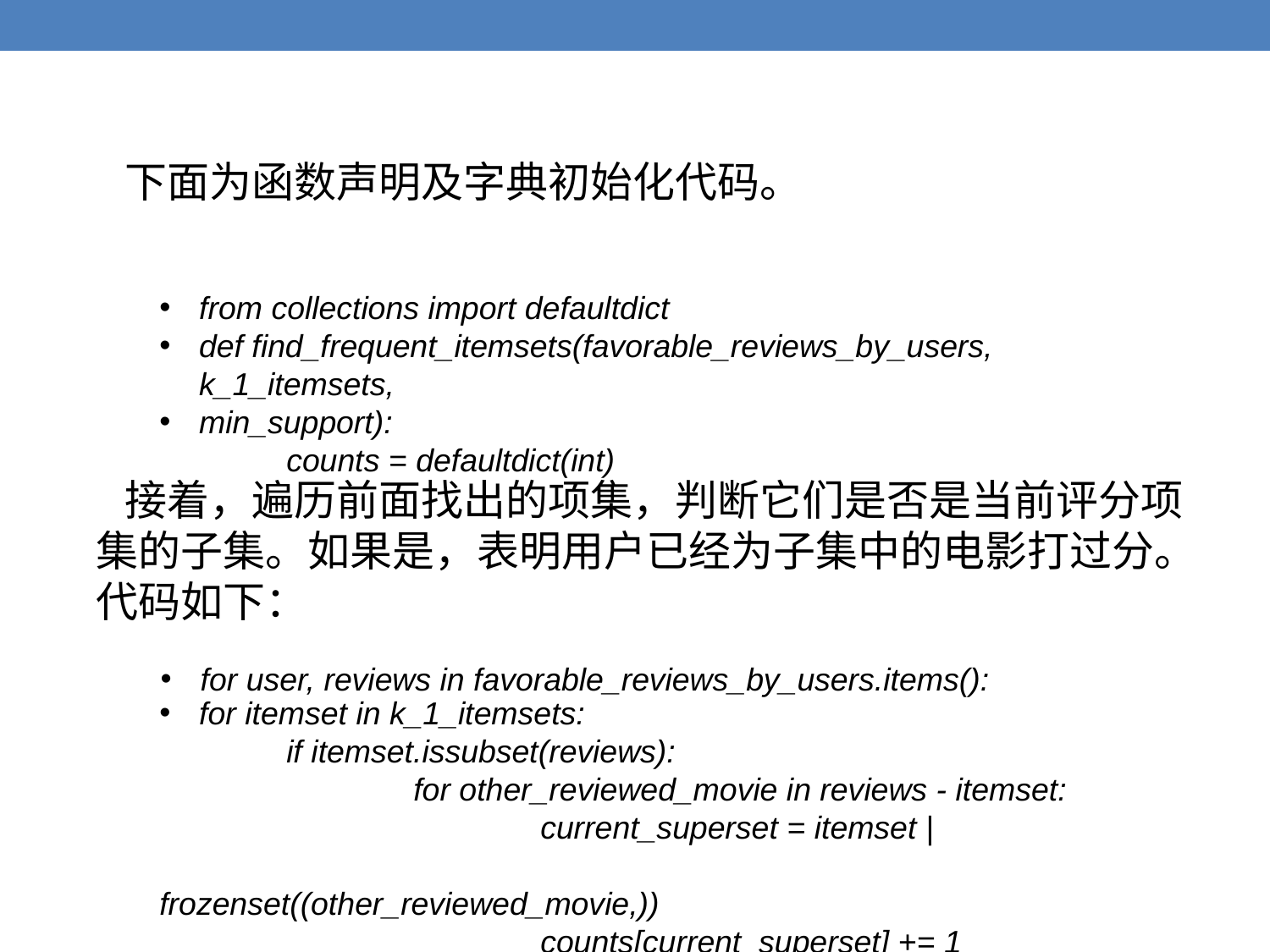

下面为函数声明及字典初始化代码。
from collections import defaultdict
def find_frequent_itemsets(favorable_reviews_by_users, k_1_itemsets,
min_support):
counts = defaultdict(int)
  接着，遍历前面找出的项集，判断它们是否是当前评分项集的子集。如果是，表明用户已经为子集中的电影打过分。代码如下：
for user, reviews in favorable_reviews_by_users.items():
for itemset in k_1_itemsets:
	if itemset.issubset(reviews):
		for other_reviewed_movie in reviews - itemset:
			current_superset = itemset | 							frozenset((other_reviewed_movie,))
			counts[current_superset] += 1